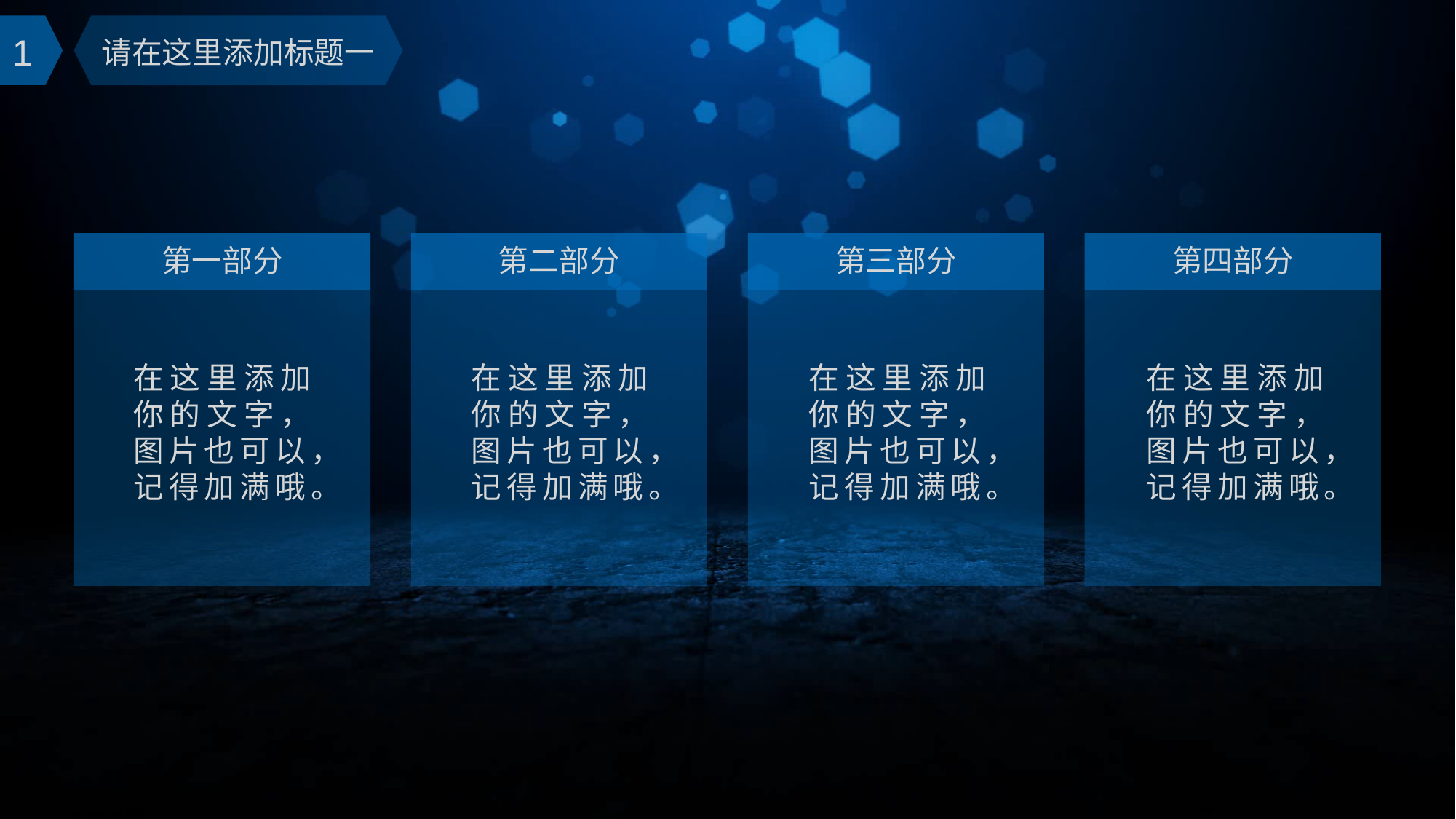

1

请在这里添加标题一

第一部分
第二部分
第三部分
第四部分
在这里添加你的文字，图片也可以，记得加满哦。
在这里添加你的文字，图片也可以，记得加满哦。
在这里添加你的文字，图片也可以，记得加满哦。
在这里添加你的文字，图片也可以，记得加满哦。